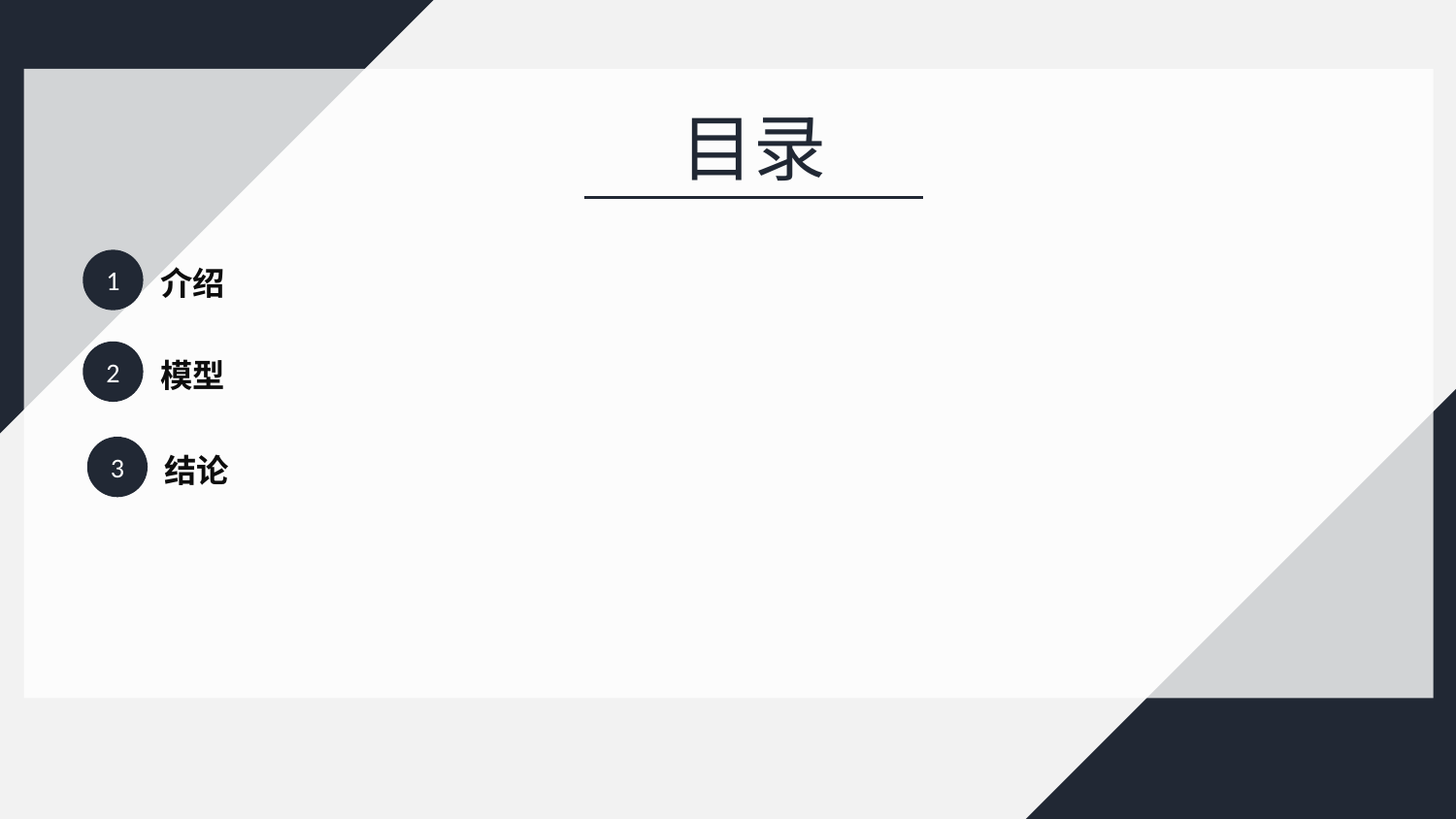

目录
1
介绍
2
模型

3
结论